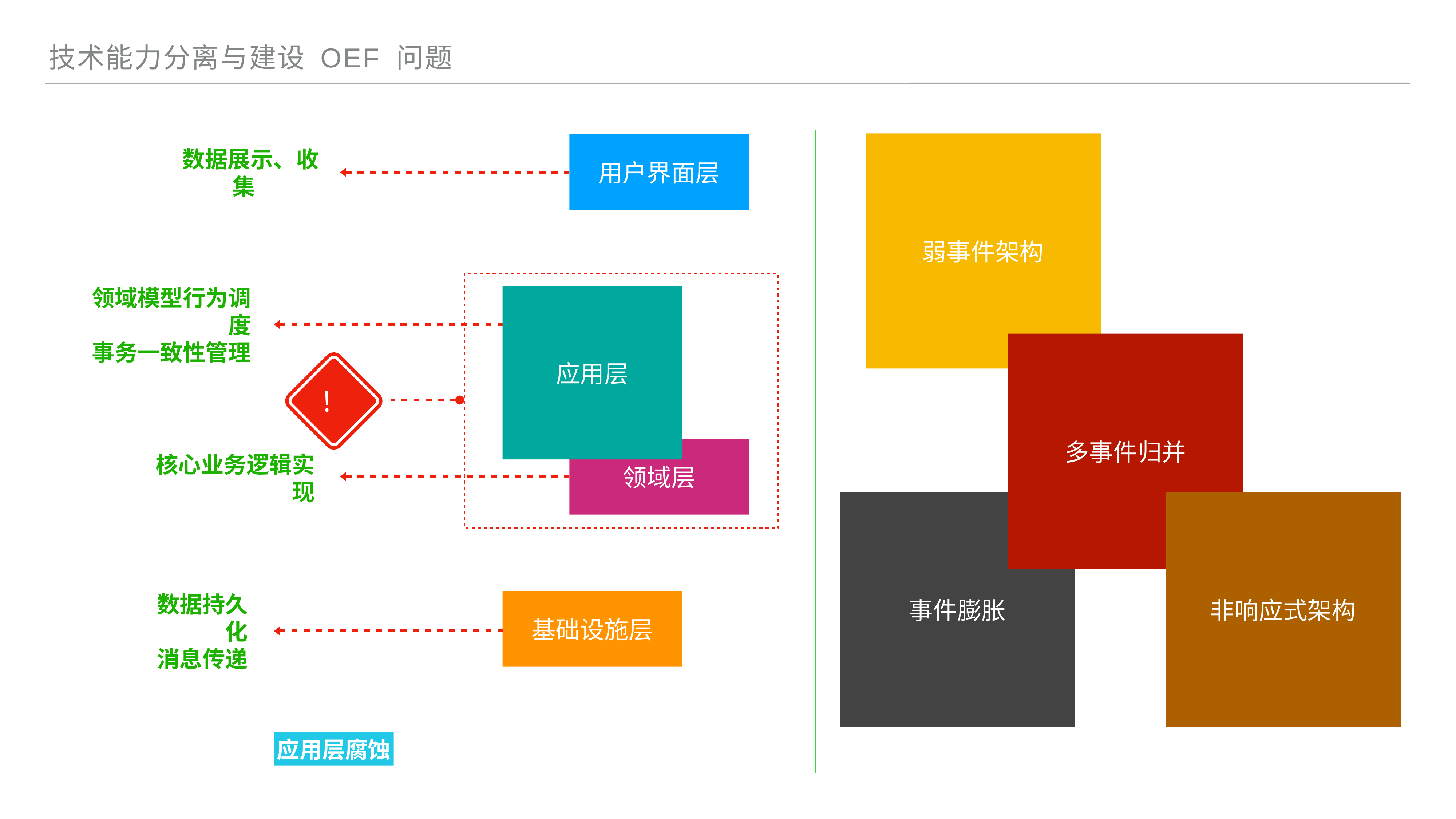

技术能力分离与建设 OEF 问题

弱事件架构
用户界面层
数据展示、收集

应用层
领域模型行为调度
事务一致性管理

多事件归并
！

领域层
核心业务逻辑实现

事件膨胀
非响应式架构
基础设施层
数据持久化
消息传递

应用层腐蚀